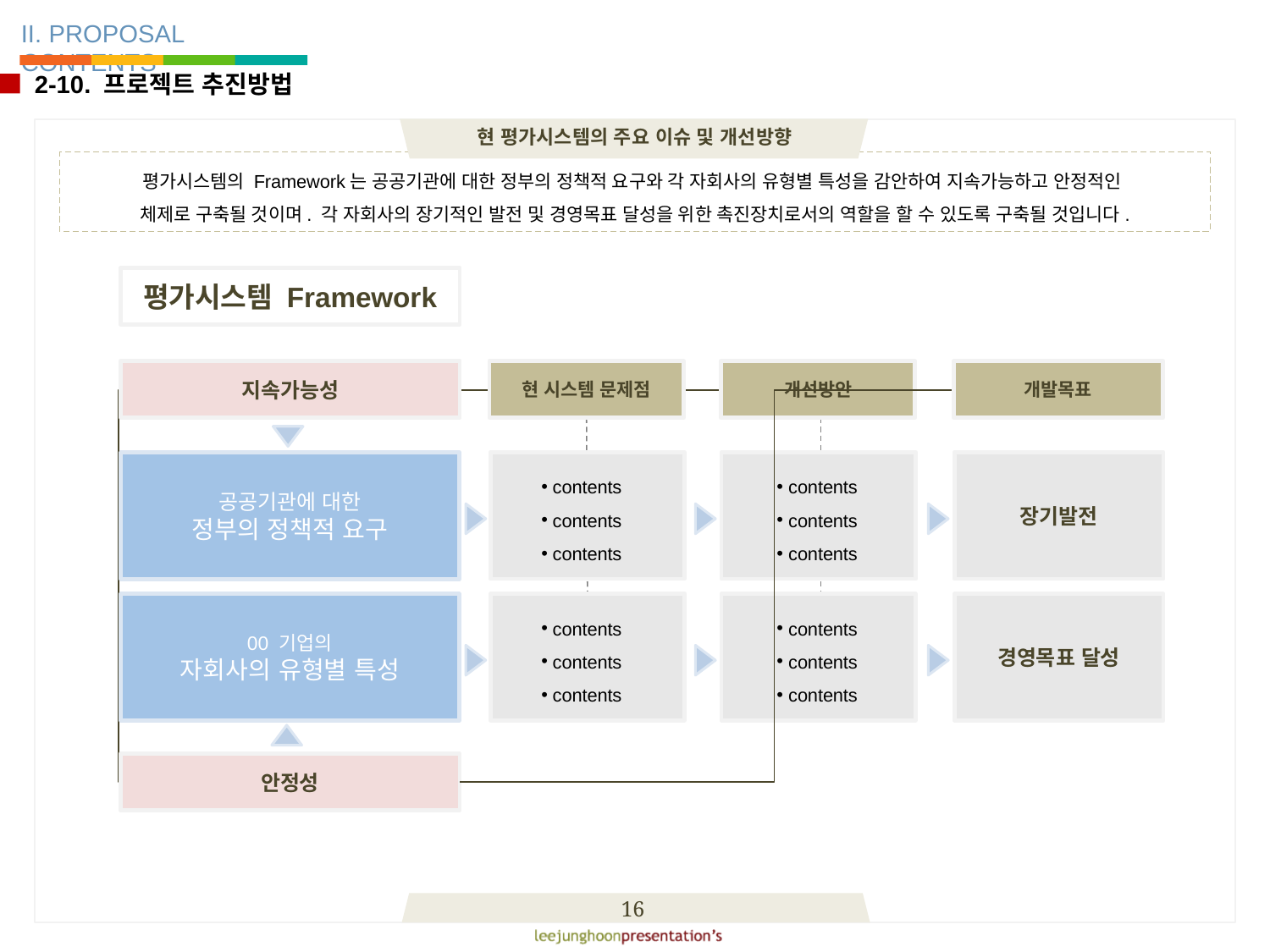

평가시스템 Framework
현 시스템 문제점
개선방안
개발목표
지속가능성

장기발전
공공기관에 대한
정부의 정책적 요구
 contents
 contents
 contents
 contents
 contents
 contents

경영목표 달성
00 기업의
자회사의 유형별 특성
 contents
 contents
 contents
 contents
 contents
 contents

안정성